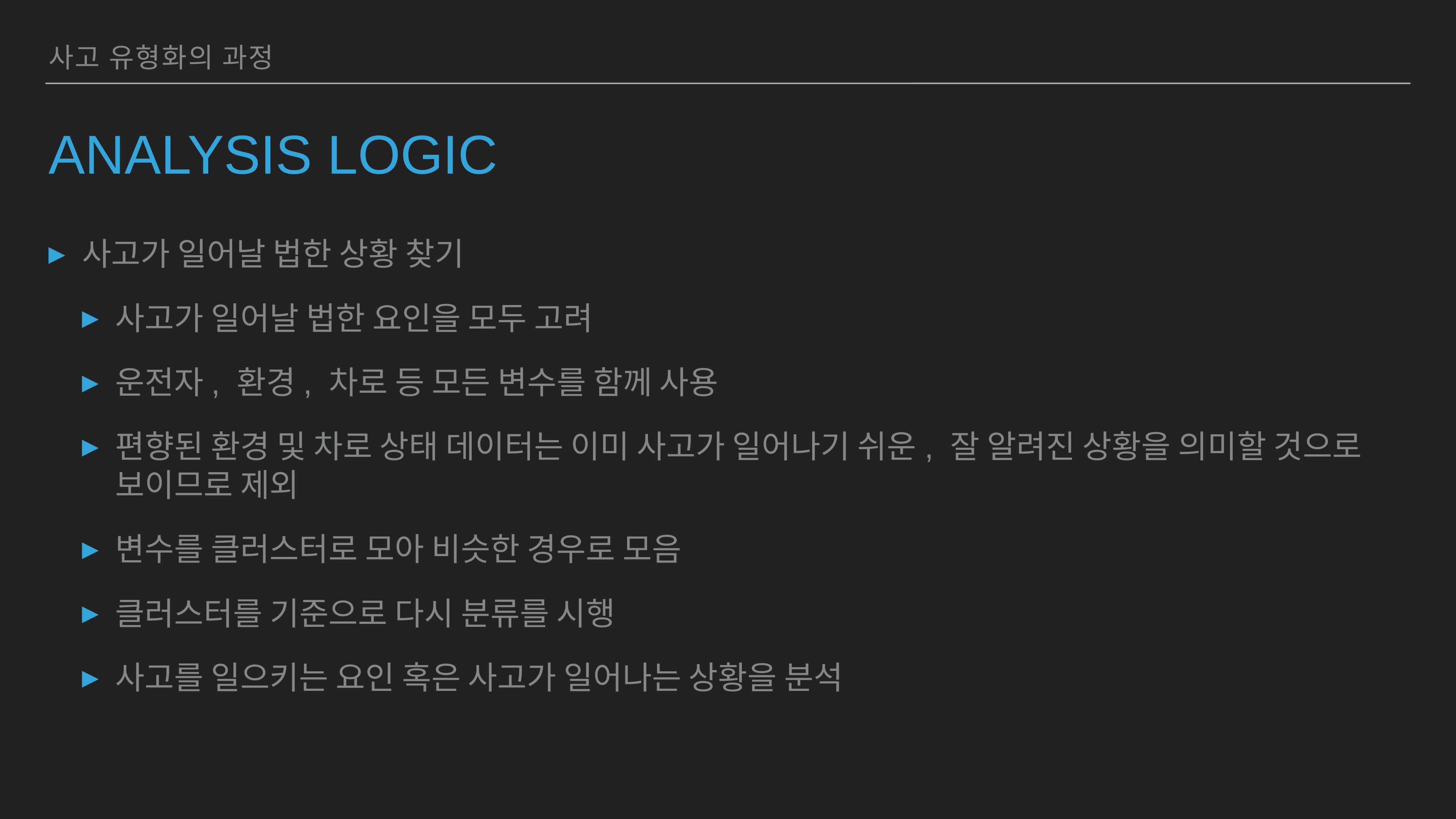

사고 유형화의 과정
# Analysis LOGIC
사고가 일어날 법한 상황 찾기
사고가 일어날 법한 요인을 모두 고려
운전자, 환경, 차로 등 모든 변수를 함께 사용
편향된 환경 및 차로 상태 데이터는 이미 사고가 일어나기 쉬운, 잘 알려진 상황을 의미할 것으로 보이므로 제외
변수를 클러스터로 모아 비슷한 경우로 모음
클러스터를 기준으로 다시 분류를 시행
사고를 일으키는 요인 혹은 사고가 일어나는 상황을 분석